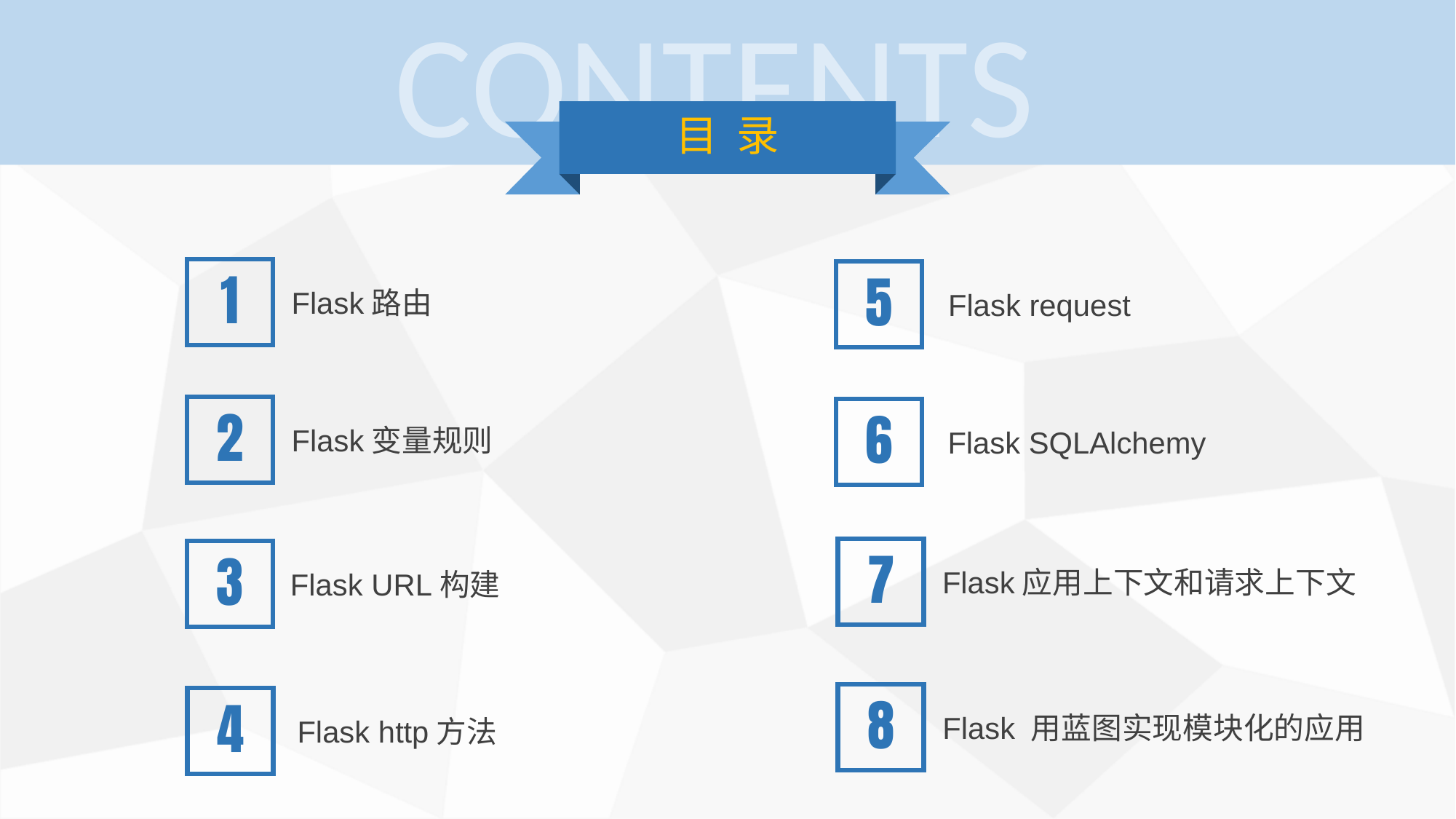

CONTENTS

目  录

1

5
 Flask路由
 Flask request

2

6
 Flask变量规则
 Flask SQLAlchemy

7

3
 Flask应用上下文和请求上下文
 Flask URL构建

8

4
 Flask 用蓝图实现模块化的应用
 Flask http方法